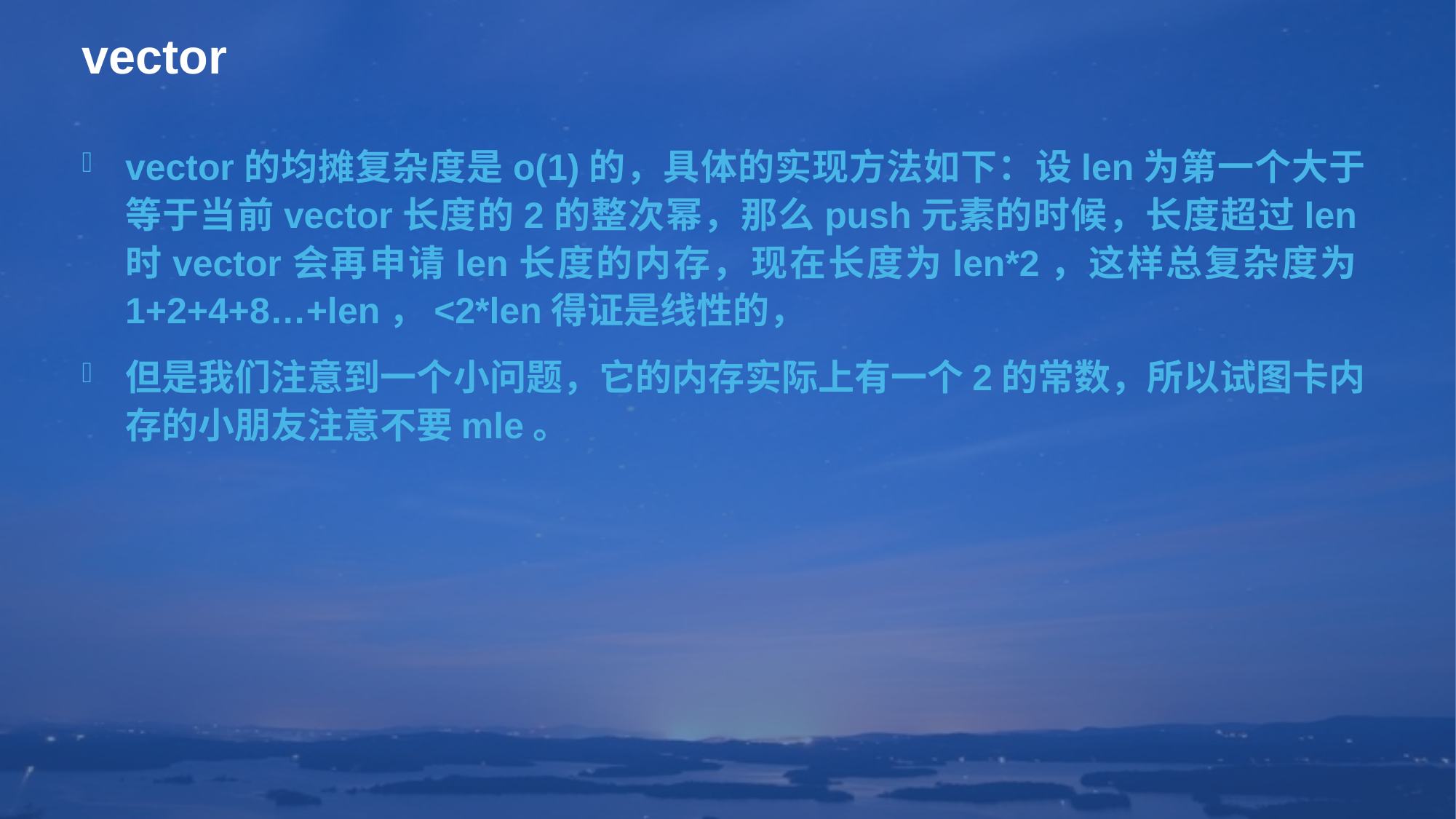

# vector
vector的均摊复杂度是o(1)的，具体的实现方法如下：设len为第一个大于等于当前vector长度的2的整次幂，那么push元素的时候，长度超过len时vector会再申请len长度的内存，现在长度为len*2，这样总复杂度为1+2+4+8…+len，<2*len得证是线性的，
但是我们注意到一个小问题，它的内存实际上有一个2的常数，所以试图卡内存的小朋友注意不要mle。